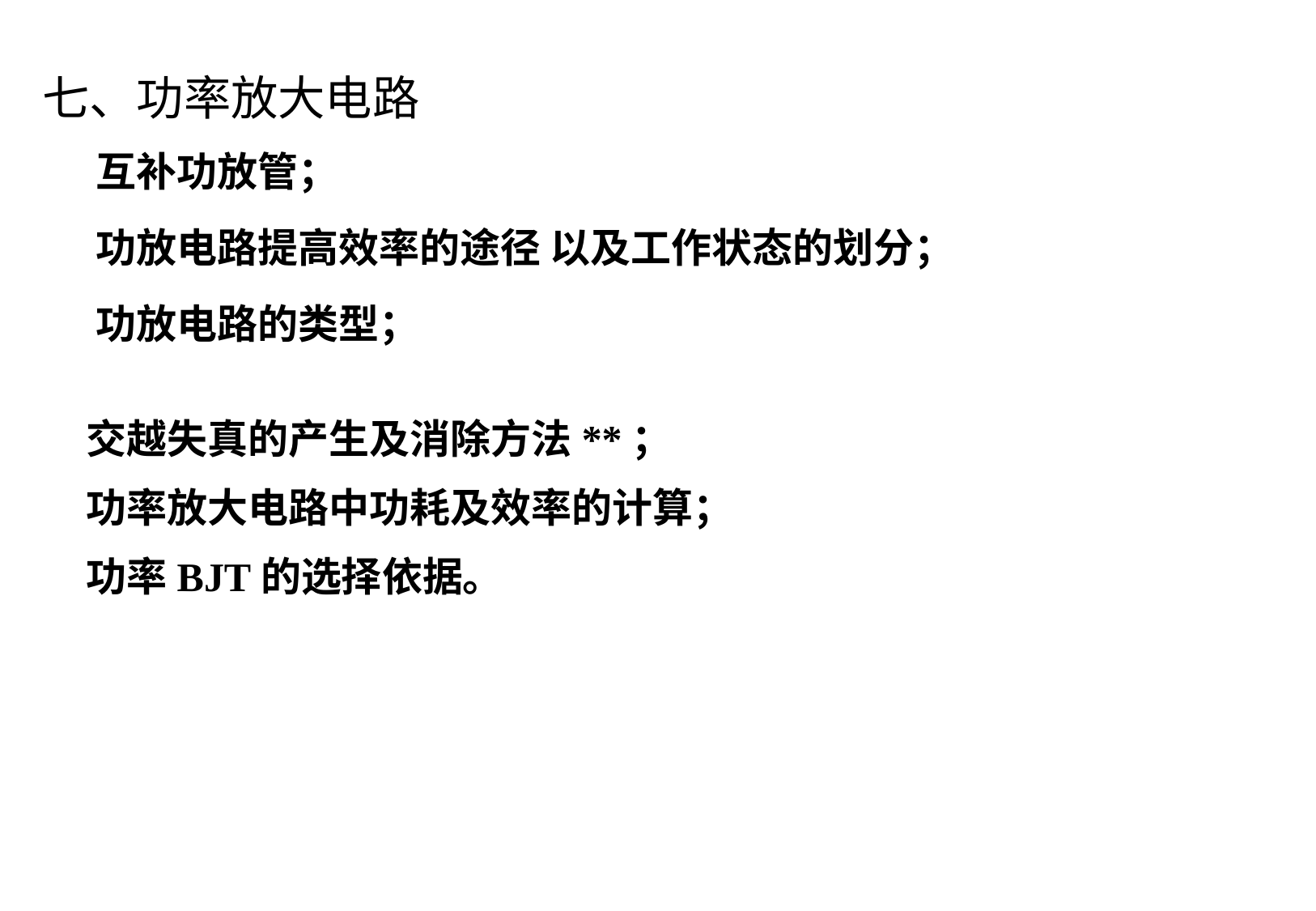

# 七、功率放大电路
互补功放管；
功放电路提高效率的途径 以及工作状态的划分；
功放电路的类型；
交越失真的产生及消除方法**；
功率放大电路中功耗及效率的计算；
功率BJT的选择依据。